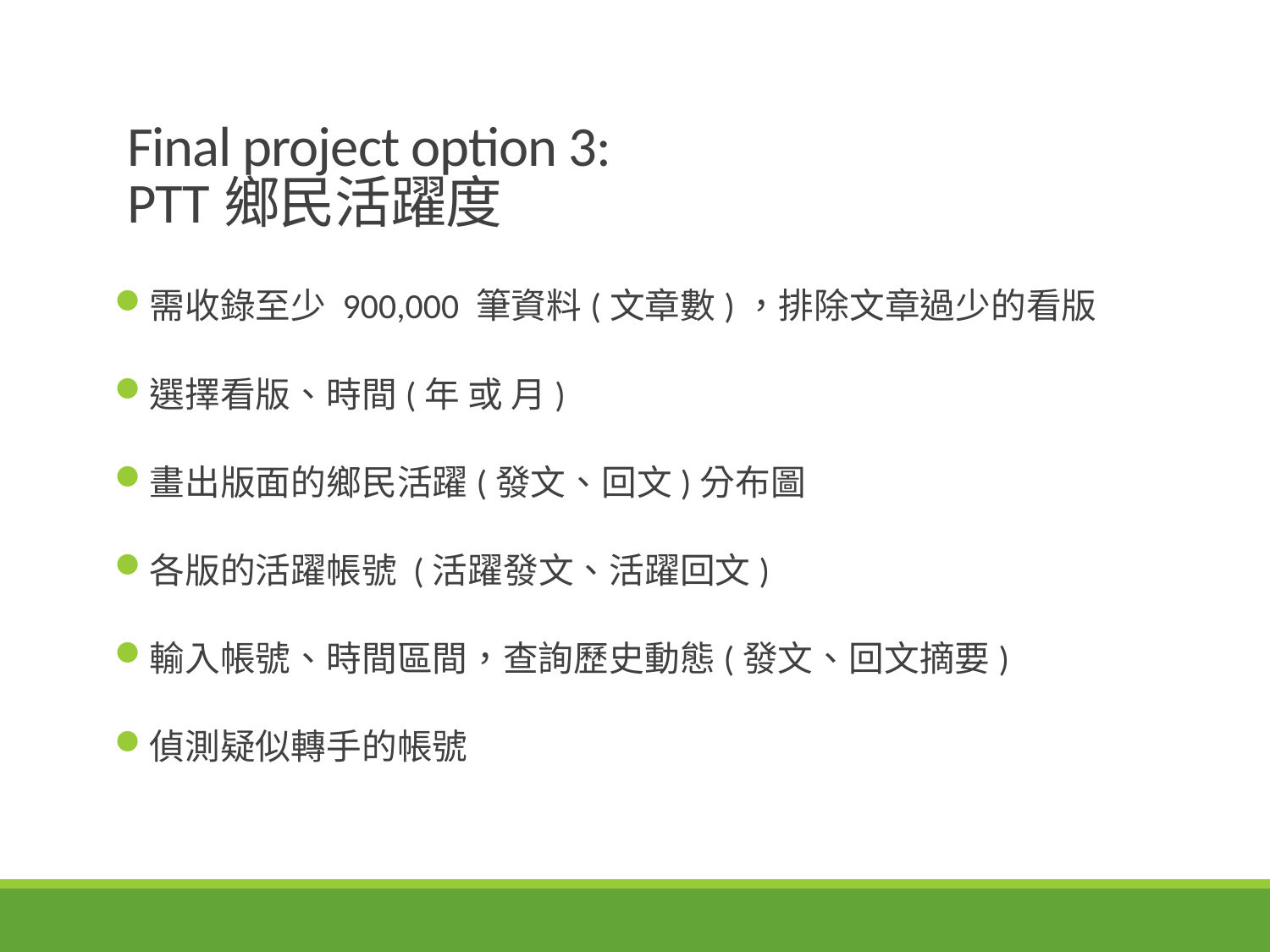

# Final project option 3: PTT鄉民活躍度
需收錄至少 900,000 筆資料(文章數)，排除文章過少的看版
選擇看版、時間(年 或 月)
畫出版面的鄉民活躍(發文、回文)分布圖
各版的活躍帳號 (活躍發文、活躍回文)
輸入帳號、時間區間，查詢歷史動態(發文、回文摘要)
偵測疑似轉手的帳號